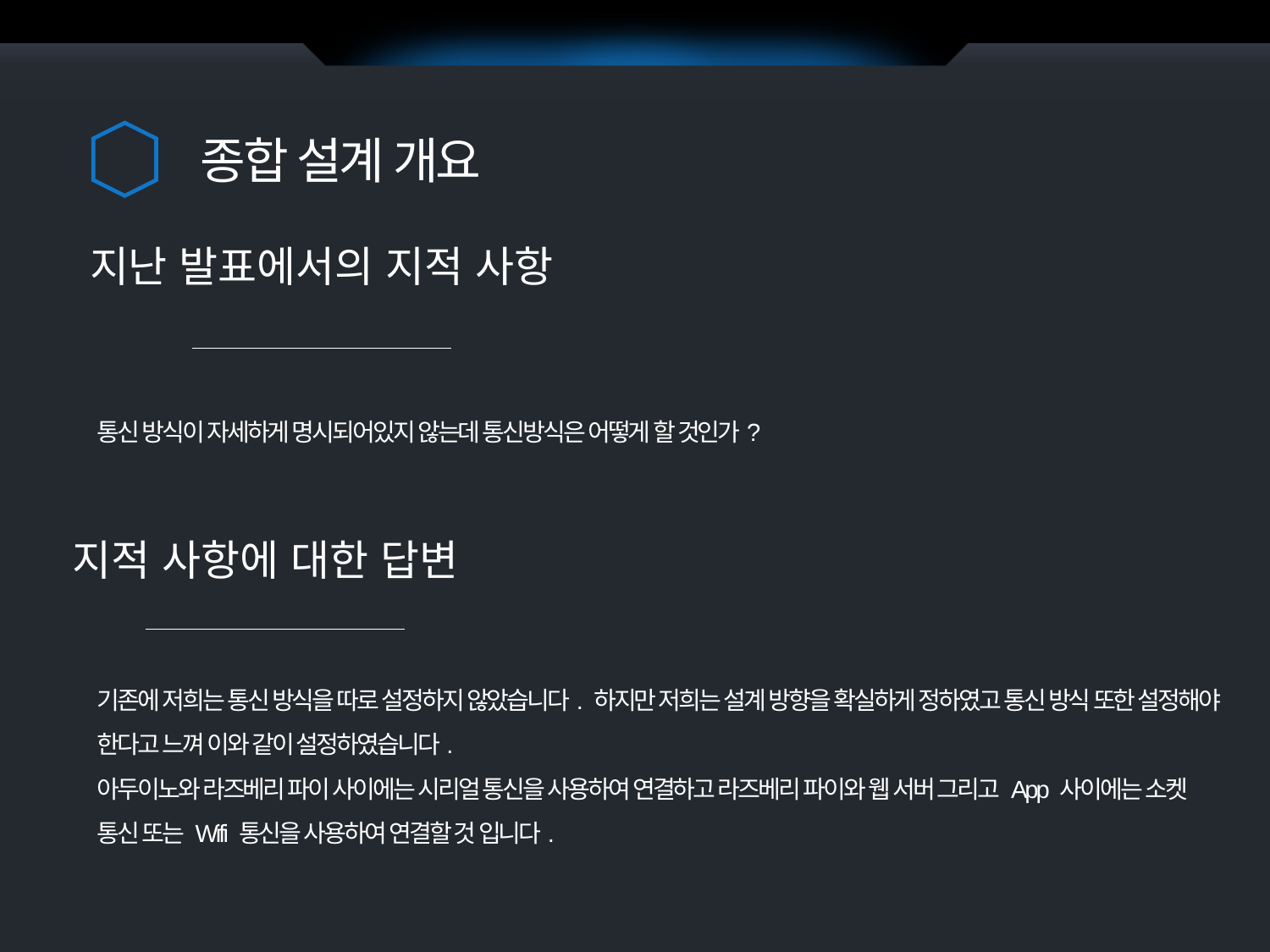

종합 설계 개요

지난 발표에서의 지적 사항
통신 방식이 자세하게 명시되어있지 않는데 통신방식은 어떻게 할 것인가?
지적 사항에 대한 답변
기존에 저희는 통신 방식을 따로 설정하지 않았습니다. 하지만 저희는 설계 방향을 확실하게 정하였고 통신 방식 또한 설정해야 한다고 느껴 이와 같이 설정하였습니다.
아두이노와 라즈베리 파이 사이에는 시리얼 통신을 사용하여 연결하고 라즈베리 파이와 웹 서버 그리고 App 사이에는 소켓 통신 또는 Wifi 통신을 사용하여 연결할 것 입니다.